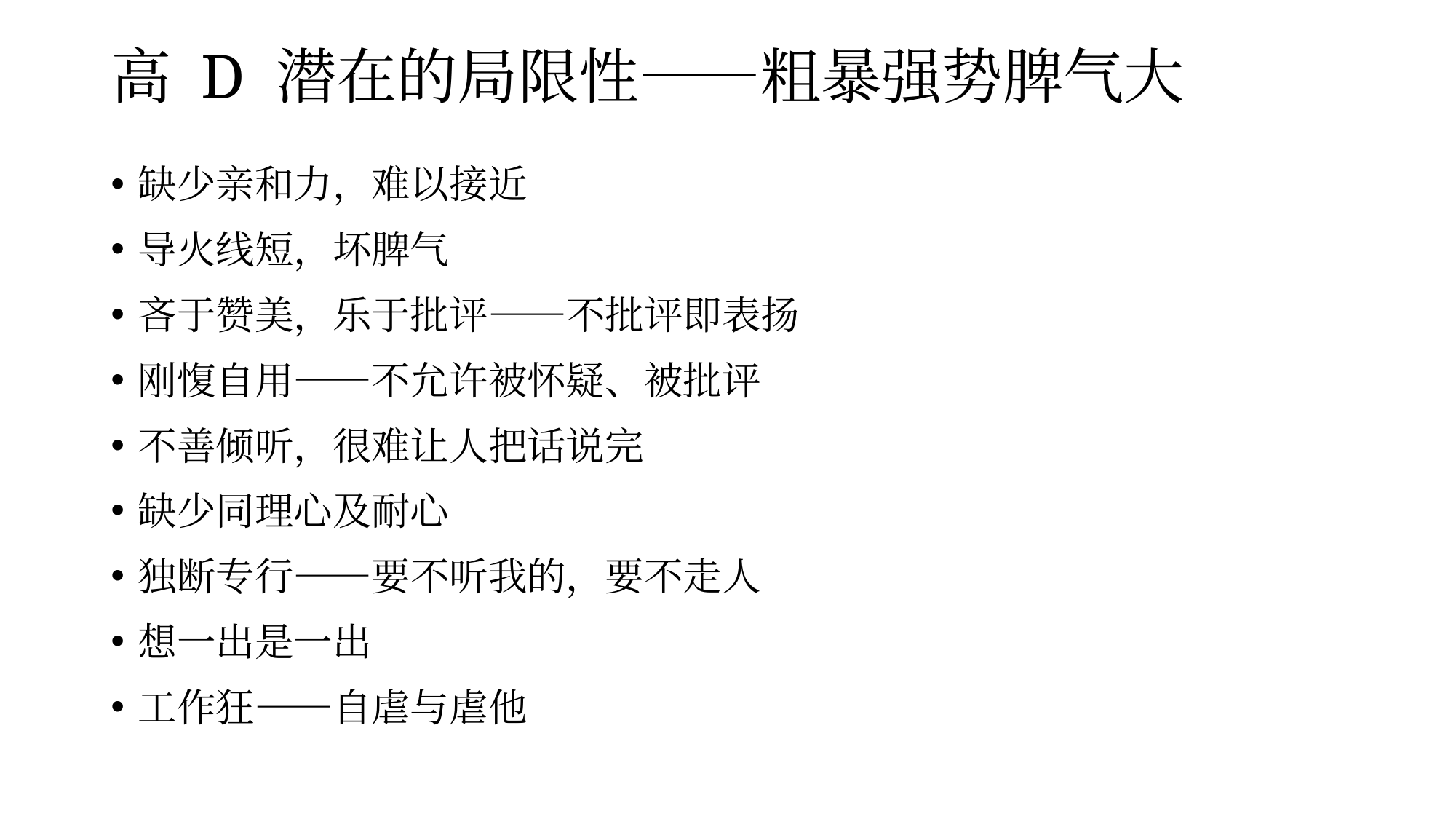

高 D 潜在的局限性——粗暴强势脾气大
缺少亲和力，难以接近
导火线短，坏脾气
吝于赞美，乐于批评——不批评即表扬
刚愎自用——不允许被怀疑、被批评
不善倾听，很难让人把话说完
缺少同理心及耐心
独断专行——要不听我的，要不走人
想一出是一出
工作狂——自虐与虐他